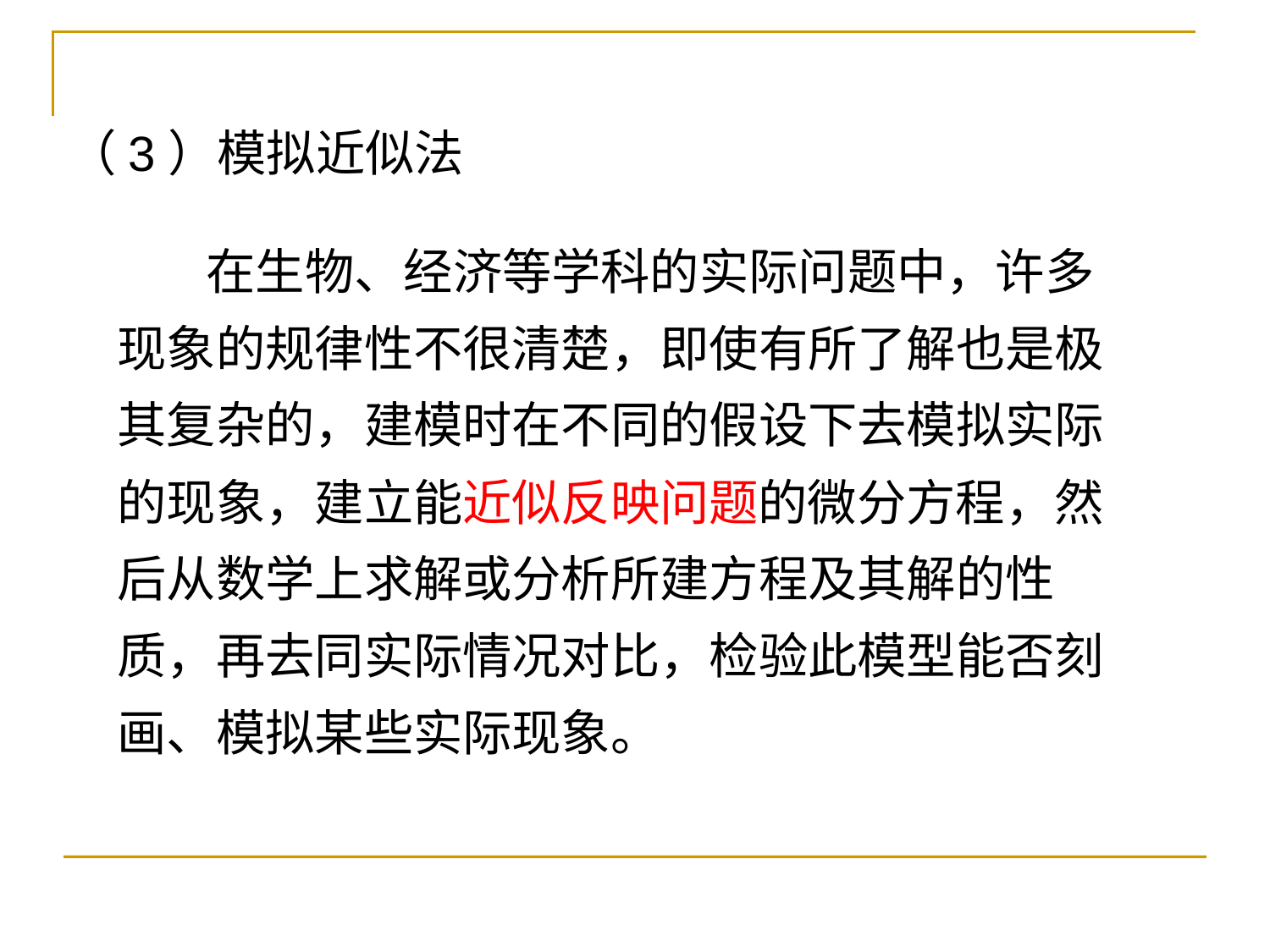

（3）模拟近似法
       在生物、经济等学科的实际问题中，许多现象的规律性不很清楚，即使有所了解也是极其复杂的，建模时在不同的假设下去模拟实际的现象，建立能近似反映问题的微分方程，然后从数学上求解或分析所建方程及其解的性质，再去同实际情况对比，检验此模型能否刻画、模拟某些实际现象。